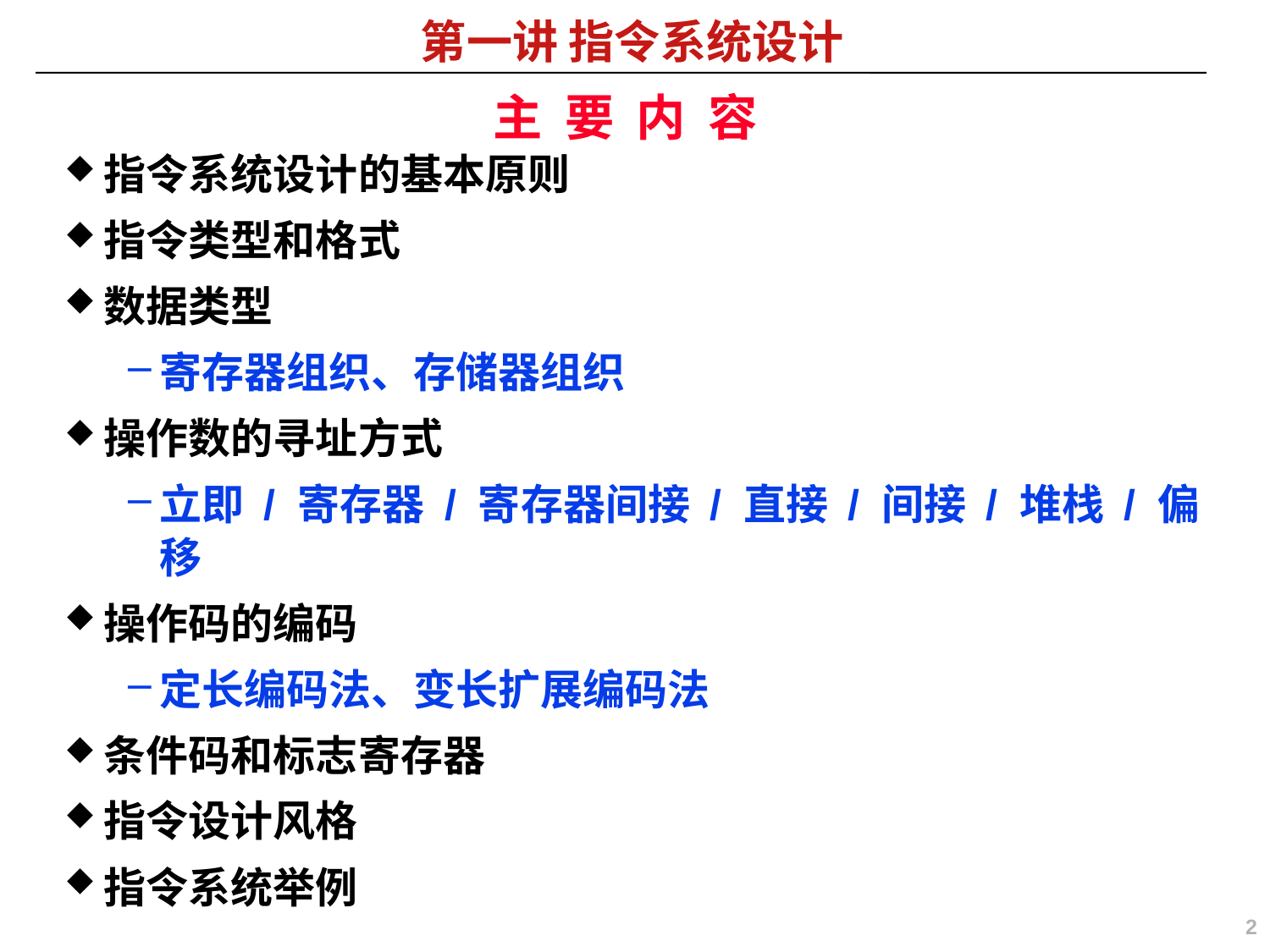

# 第一讲 指令系统设计
主  要  内  容
指令系统设计的基本原则
指令类型和格式
数据类型
寄存器组织、存储器组织
操作数的寻址方式
立即 / 寄存器 / 寄存器间接 / 直接 / 间接 / 堆栈 / 偏移
操作码的编码
定长编码法、变长扩展编码法
条件码和标志寄存器
指令设计风格
指令系统举例
2